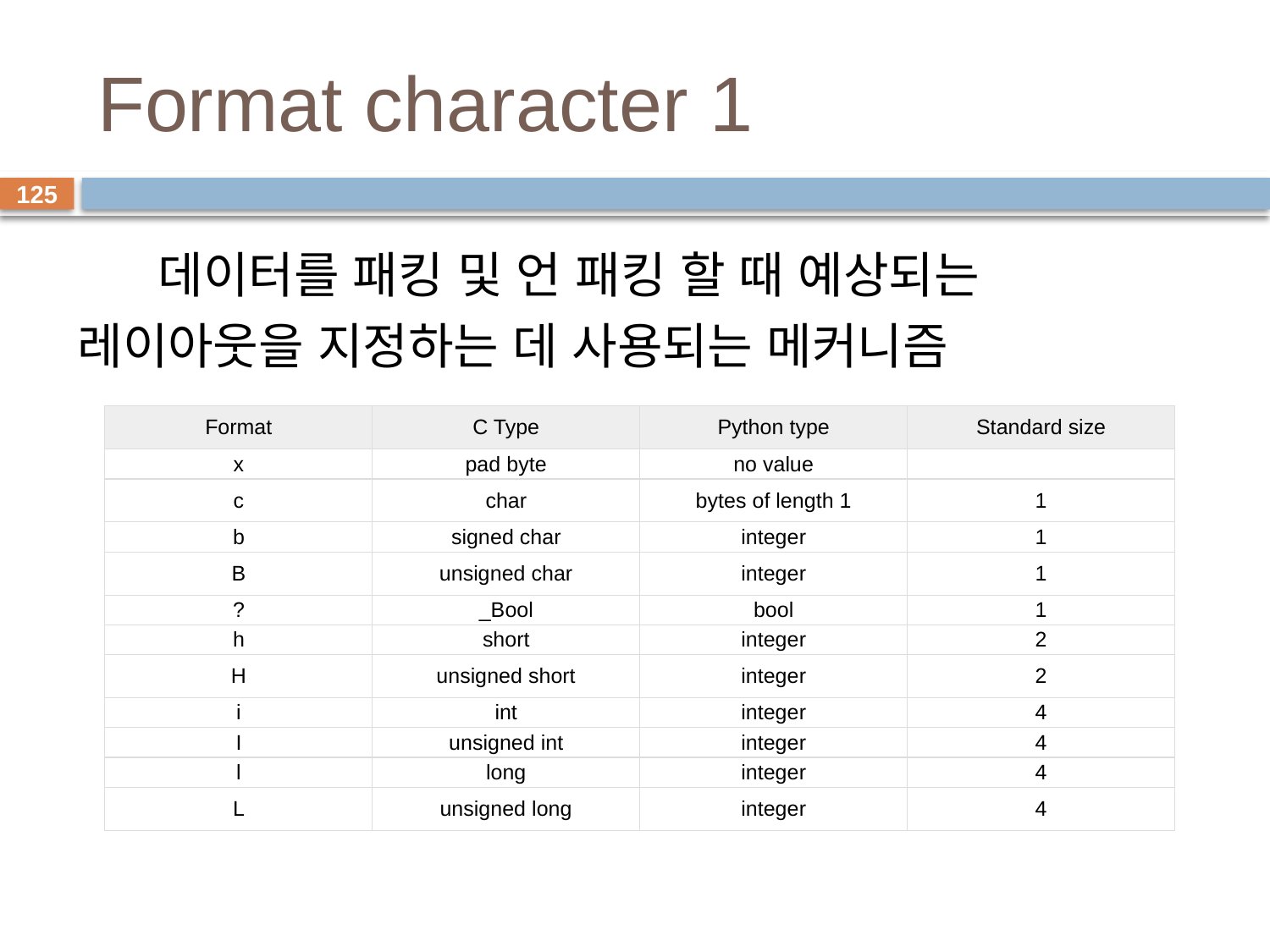

# Format character 1
125
     데이터를 패킹 및 언 패킹 할 때 예상되는 레이아웃을 지정하는 데 사용되는 메커니즘
| Format | C Type | Python type | Standard size |
| --- | --- | --- | --- |
| x | pad byte | no value |  |
| c | char | bytes of length 1 | 1 |
| b | signed char | integer | 1 |
| B | unsigned char | integer | 1 |
| ? | \_Bool | bool | 1 |
| h | short | integer | 2 |
| H | unsigned short | integer | 2 |
| i | int | integer | 4 |
| I | unsigned int | integer | 4 |
| l | long | integer | 4 |
| L | unsigned long | integer | 4 |